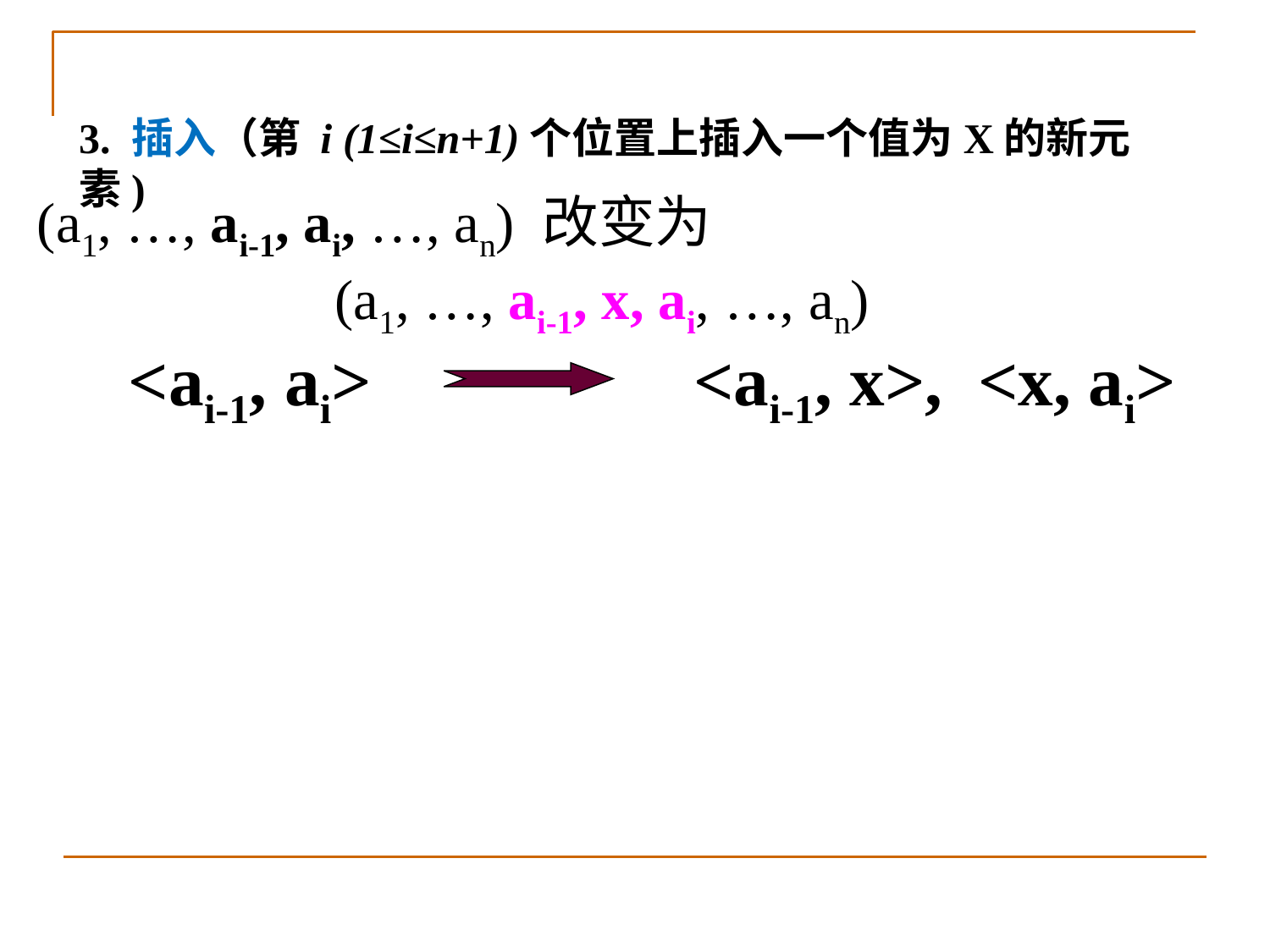

# 3. 插入（第 i (1≤i≤n+1)个位置上插入一个值为X的新元素)
 (a1, …, ai-1, ai, …, an) 改变为
                      (a1, …, ai-1, x, ai, …, an)
<ai-1, ai>
<ai-1, x>,  <x, ai>